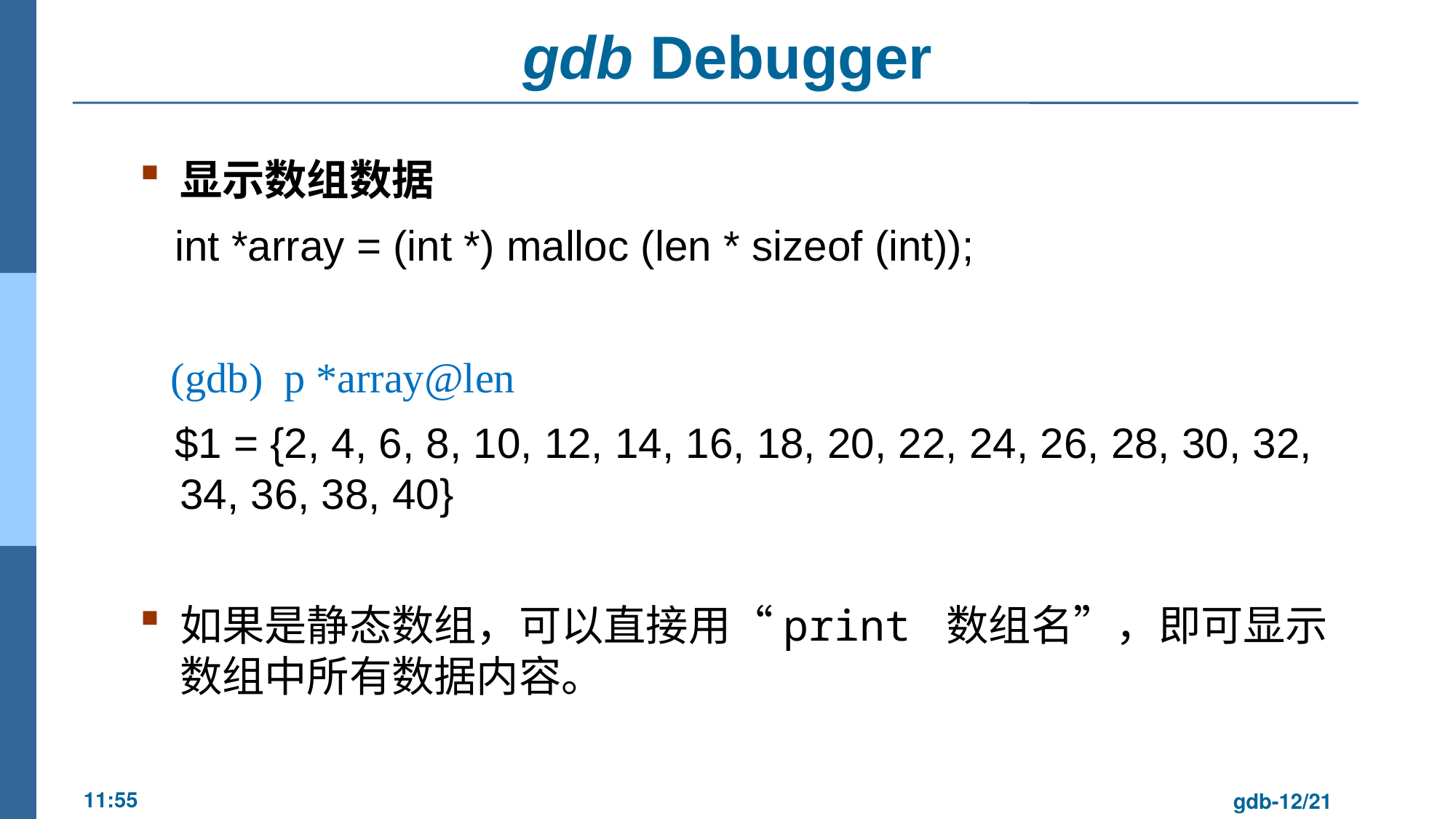

# gdb Debugger
显示数组数据
   int *array = (int *) malloc (len * sizeof (int));

   (gdb)  p *array@len
   $1 = {2, 4, 6, 8, 10, 12, 14, 16, 18, 20, 22, 24, 26, 28, 30, 32, 34, 36, 38, 40}

如果是静态数组，可以直接用“print 数组名”，即可显示数组中所有数据内容。